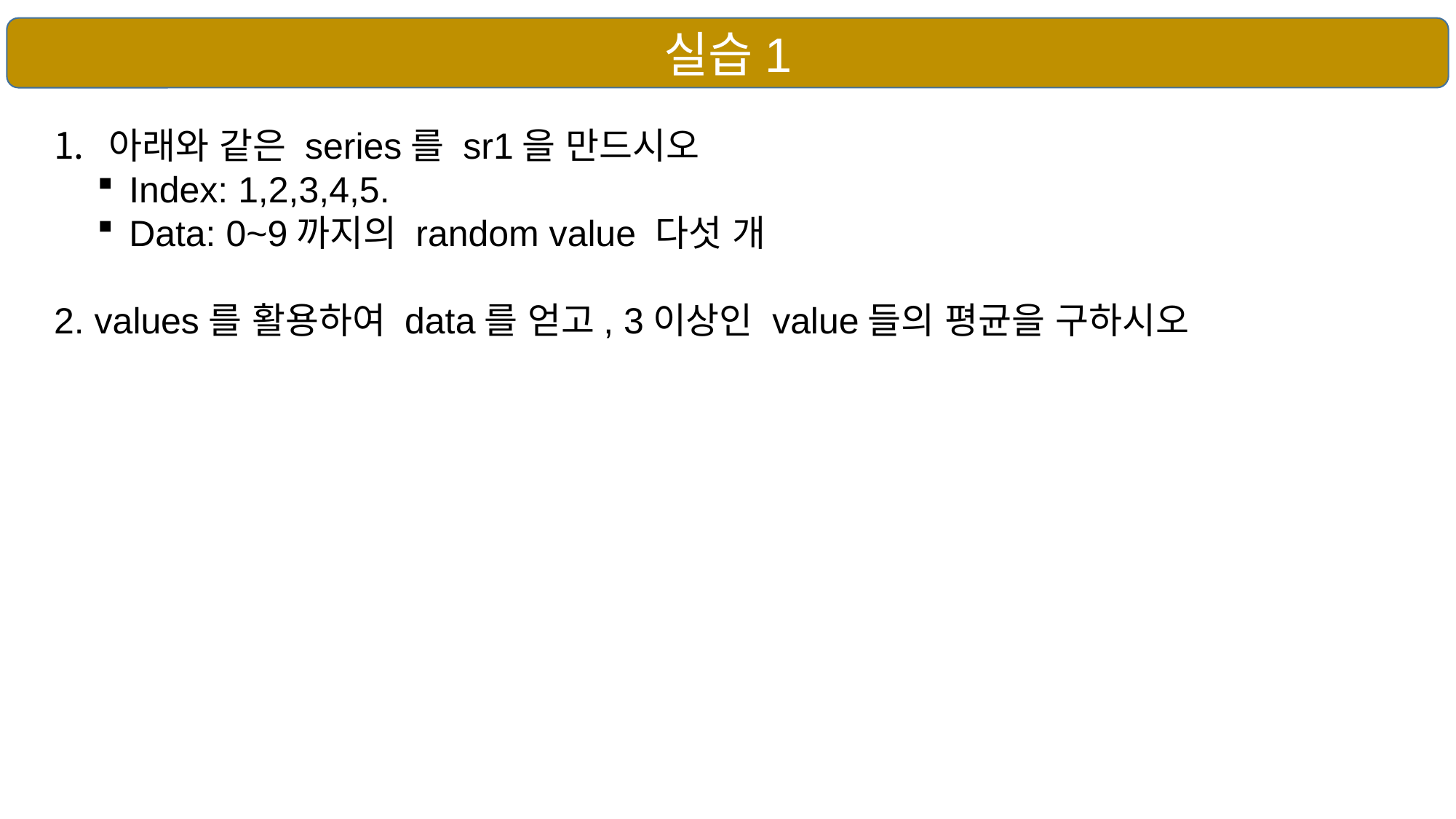

실습1
아래와 같은 series를 sr1을 만드시오
Index: 1,2,3,4,5.
Data: 0~9까지의 random value 다섯 개

2. values를 활용하여 data를 얻고, 3이상인 value들의 평균을 구하시오